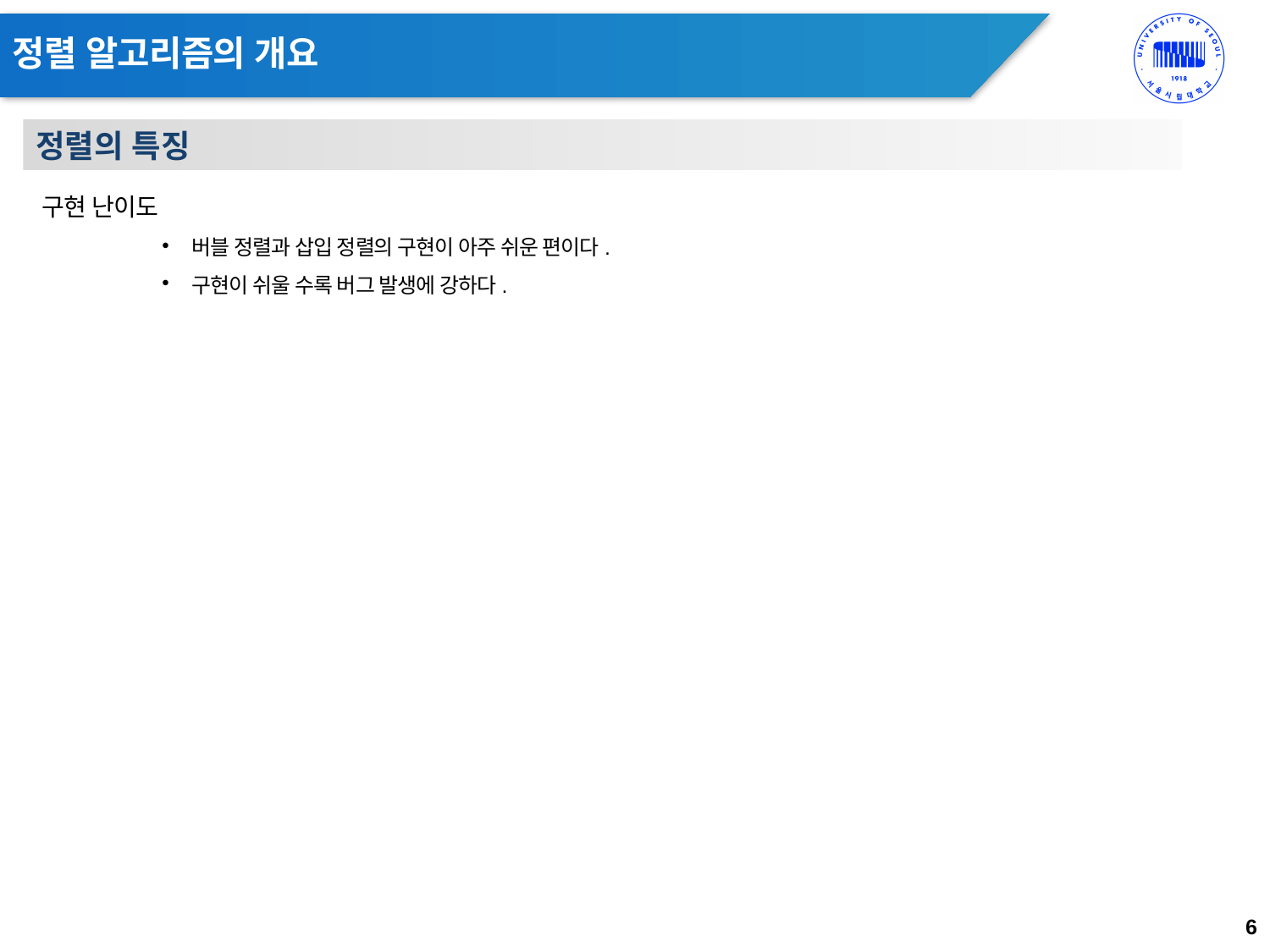

정렬 알고리즘의 개요
정렬의 특징
구현 난이도
버블 정렬과 삽입 정렬의 구현이 아주 쉬운 편이다.
구현이 쉬울 수록 버그 발생에 강하다.
6